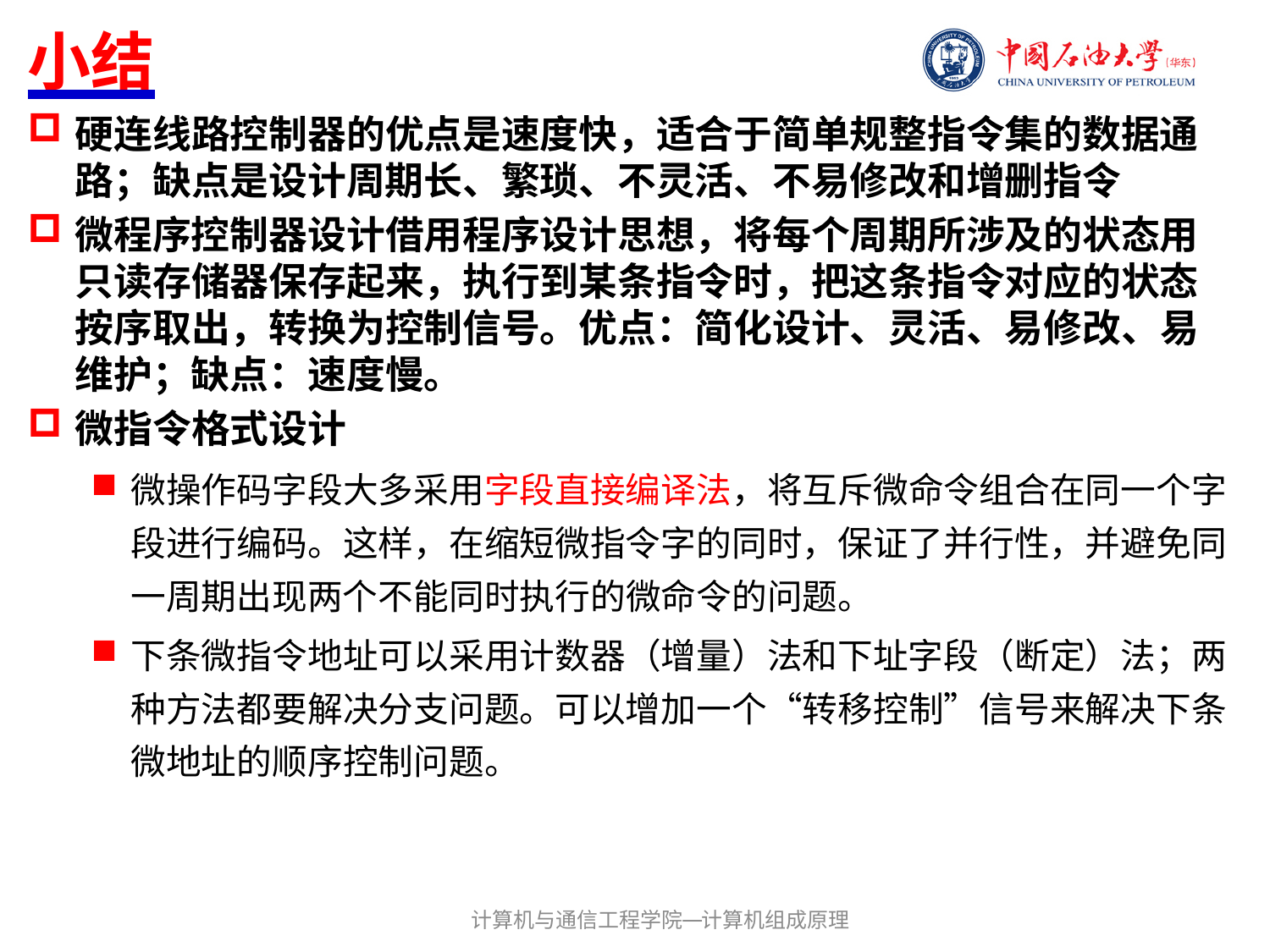

# 小结
硬连线路控制器的优点是速度快，适合于简单规整指令集的数据通路；缺点是设计周期长、繁琐、不灵活、不易修改和增删指令
微程序控制器设计借用程序设计思想，将每个周期所涉及的状态用只读存储器保存起来，执行到某条指令时，把这条指令对应的状态按序取出，转换为控制信号。优点：简化设计、灵活、易修改、易维护；缺点：速度慢。
微指令格式设计
微操作码字段大多采用字段直接编译法，将互斥微命令组合在同一个字段进行编码。这样，在缩短微指令字的同时，保证了并行性，并避免同一周期出现两个不能同时执行的微命令的问题。
下条微指令地址可以采用计数器（增量）法和下址字段（断定）法；两种方法都要解决分支问题。可以增加一个“转移控制”信号来解决下条微地址的顺序控制问题。
计算机与通信工程学院—计算机组成原理
142